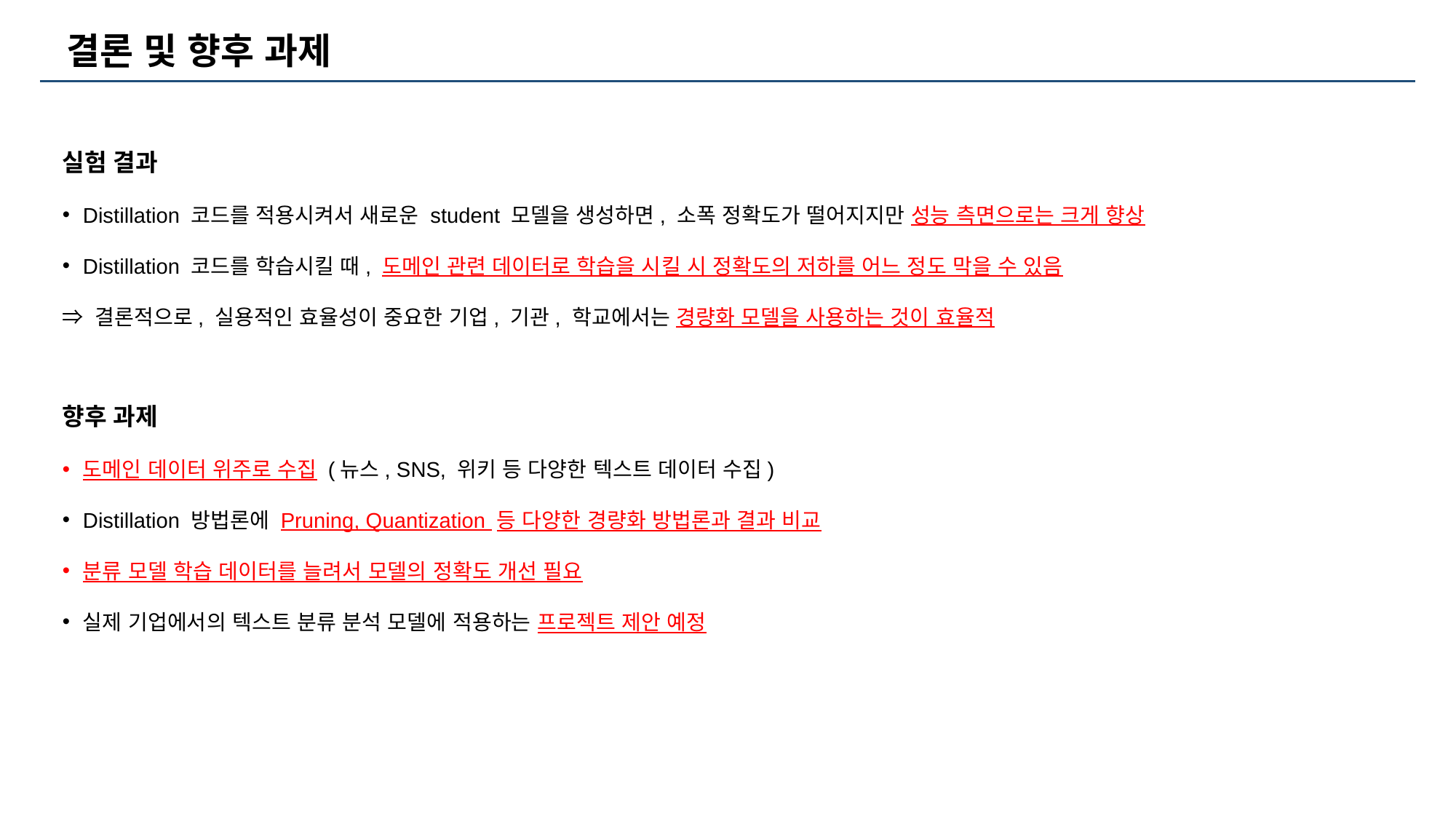

결론 및 향후 과제
실험 결과
Distillation 코드를 적용시켜서 새로운 student 모델을 생성하면, 소폭 정확도가 떨어지지만 성능 측면으로는 크게 향상
Distillation 코드를 학습시킬 때, 도메인 관련 데이터로 학습을 시킬 시 정확도의 저하를 어느 정도 막을 수 있음
⇒ 결론적으로, 실용적인 효율성이 중요한 기업, 기관, 학교에서는 경량화 모델을 사용하는 것이 효율적

향후 과제
도메인 데이터 위주로 수집 (뉴스, SNS, 위키 등 다양한 텍스트 데이터 수집)
Distillation 방법론에 Pruning, Quantization 등 다양한 경량화 방법론과 결과 비교
분류 모델 학습 데이터를 늘려서 모델의 정확도 개선 필요
실제 기업에서의 텍스트 분류 분석 모델에 적용하는 프로젝트 제안 예정